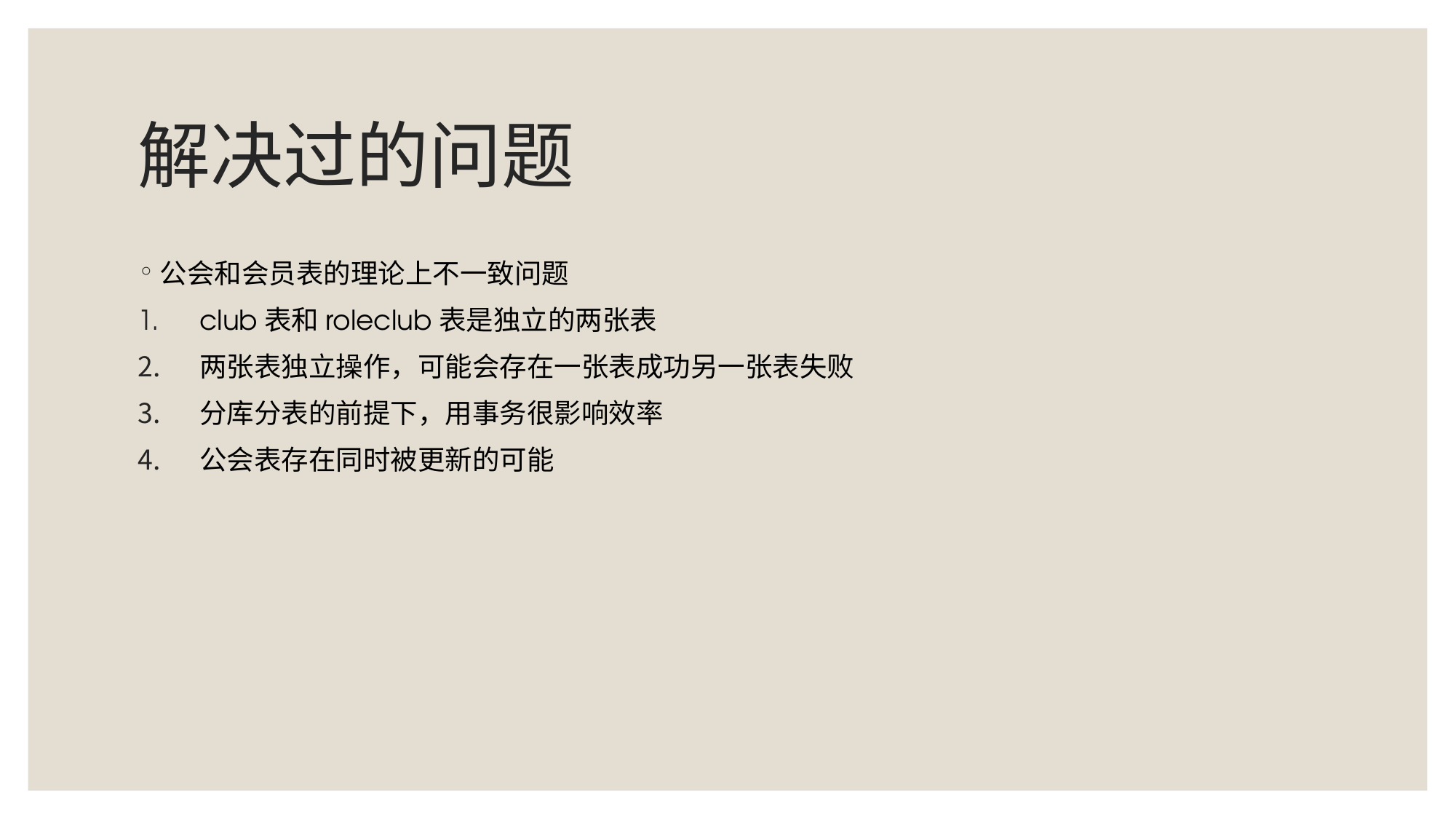

# 解决过的问题
公会和会员表的理论上不一致问题
club表和roleclub表是独立的两张表
两张表独立操作，可能会存在一张表成功另一张表失败
分库分表的前提下，用事务很影响效率
公会表存在同时被更新的可能